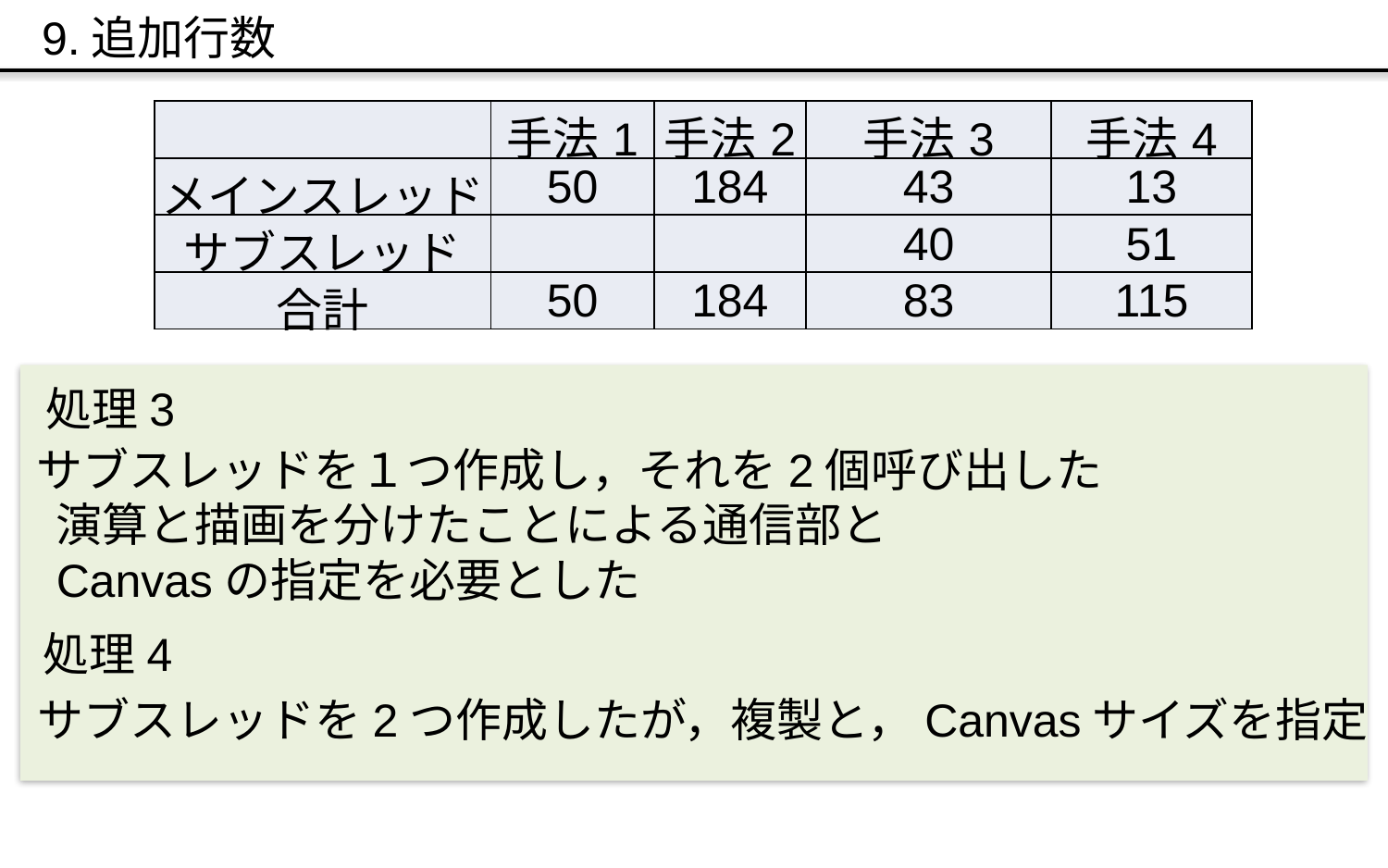

9.追加行数
|  | 手法1 | 手法2 | 手法3 | 手法4 |
| --- | --- | --- | --- | --- |
| メインスレッド | 50 | 184 | 43 | 13 |
| サブスレッド |  |  | 40 | 51 |
| 合計 | 50 | 184 | 83 | 115 |

処理3
サブスレッドを１つ作成し，それを2個呼び出した
演算と描画を分けたことによる通信部と
Canvasの指定を必要とした
処理4
サブスレッドを2つ作成したが，複製と，Canvasサイズを指定